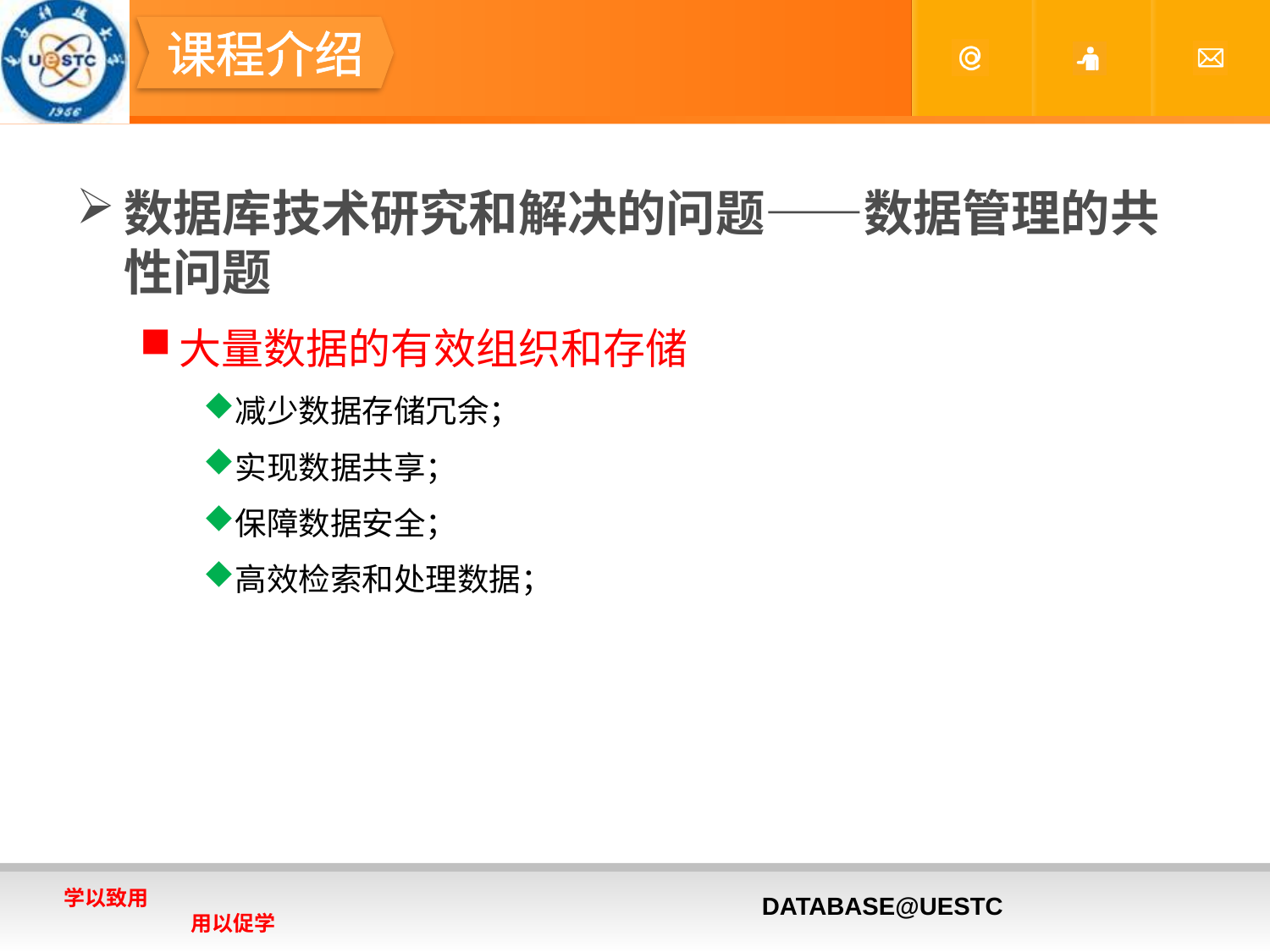

#
课程介绍
数据库技术研究和解决的问题——数据管理的共性问题
大量数据的有效组织和存储
减少数据存储冗余；
实现数据共享；
保障数据安全；
高效检索和处理数据；